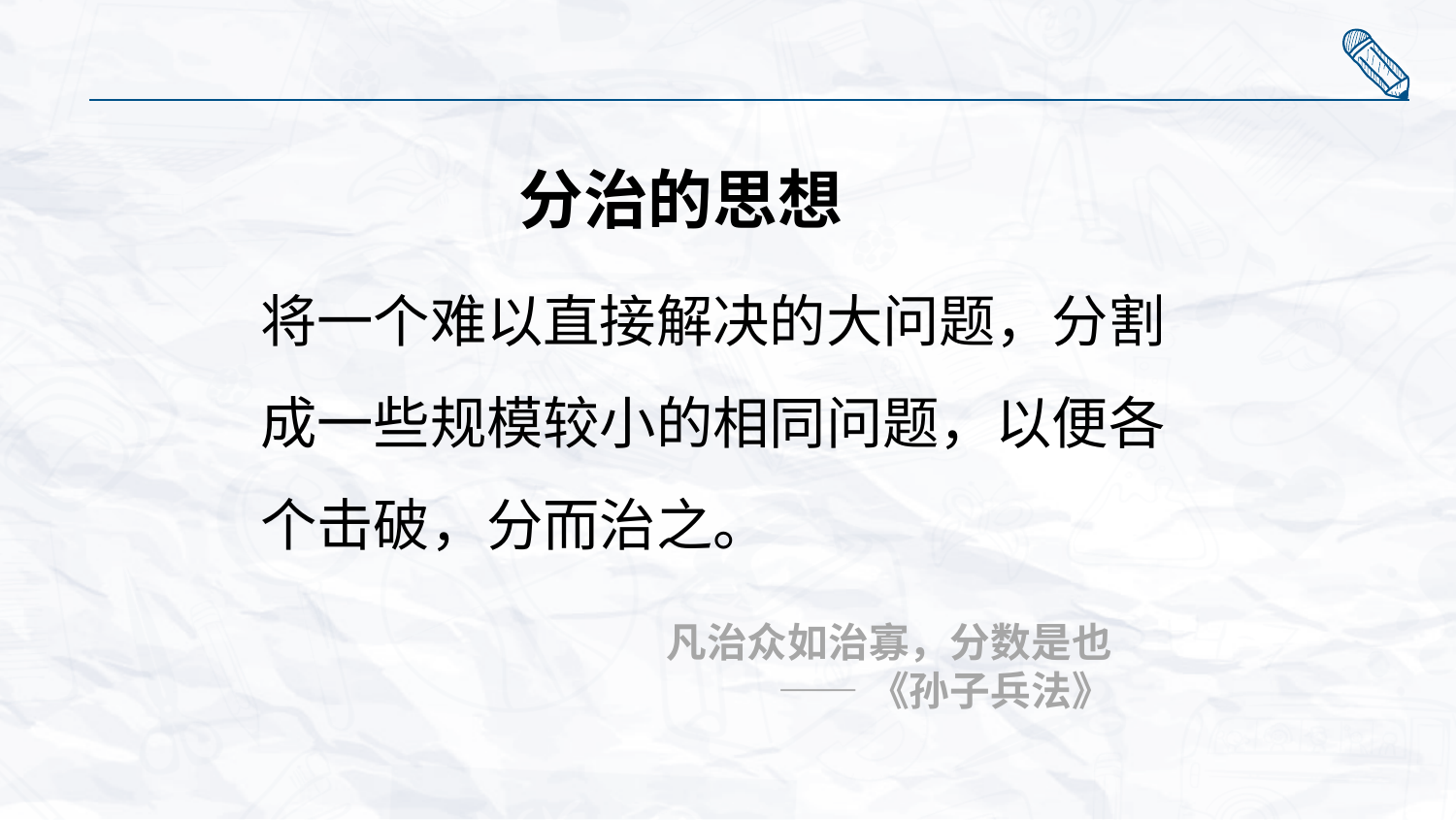

分治的思想
将一个难以直接解决的大问题，分割成一些规模较小的相同问题，以便各个击破，分而治之。
凡治众如治寡，分数是也
——《孙子兵法》